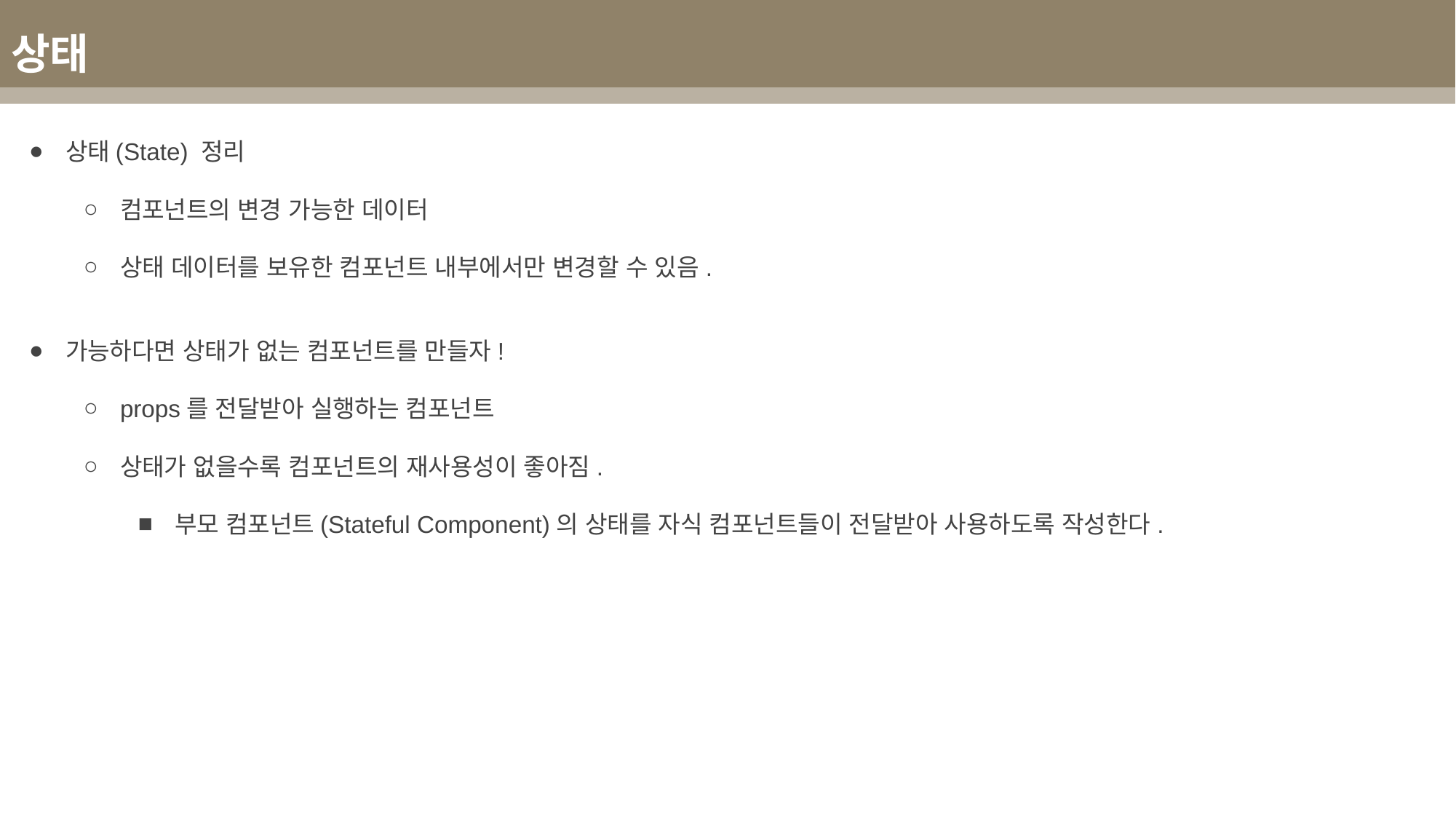

상태
상태(State) 정리
컴포넌트의 변경 가능한 데이터
상태 데이터를 보유한 컴포넌트 내부에서만 변경할 수 있음.

가능하다면 상태가 없는 컴포넌트를 만들자!
props를 전달받아 실행하는 컴포넌트
상태가 없을수록 컴포넌트의 재사용성이 좋아짐.
부모 컴포넌트(Stateful Component)의 상태를 자식 컴포넌트들이 전달받아 사용하도록 작성한다.